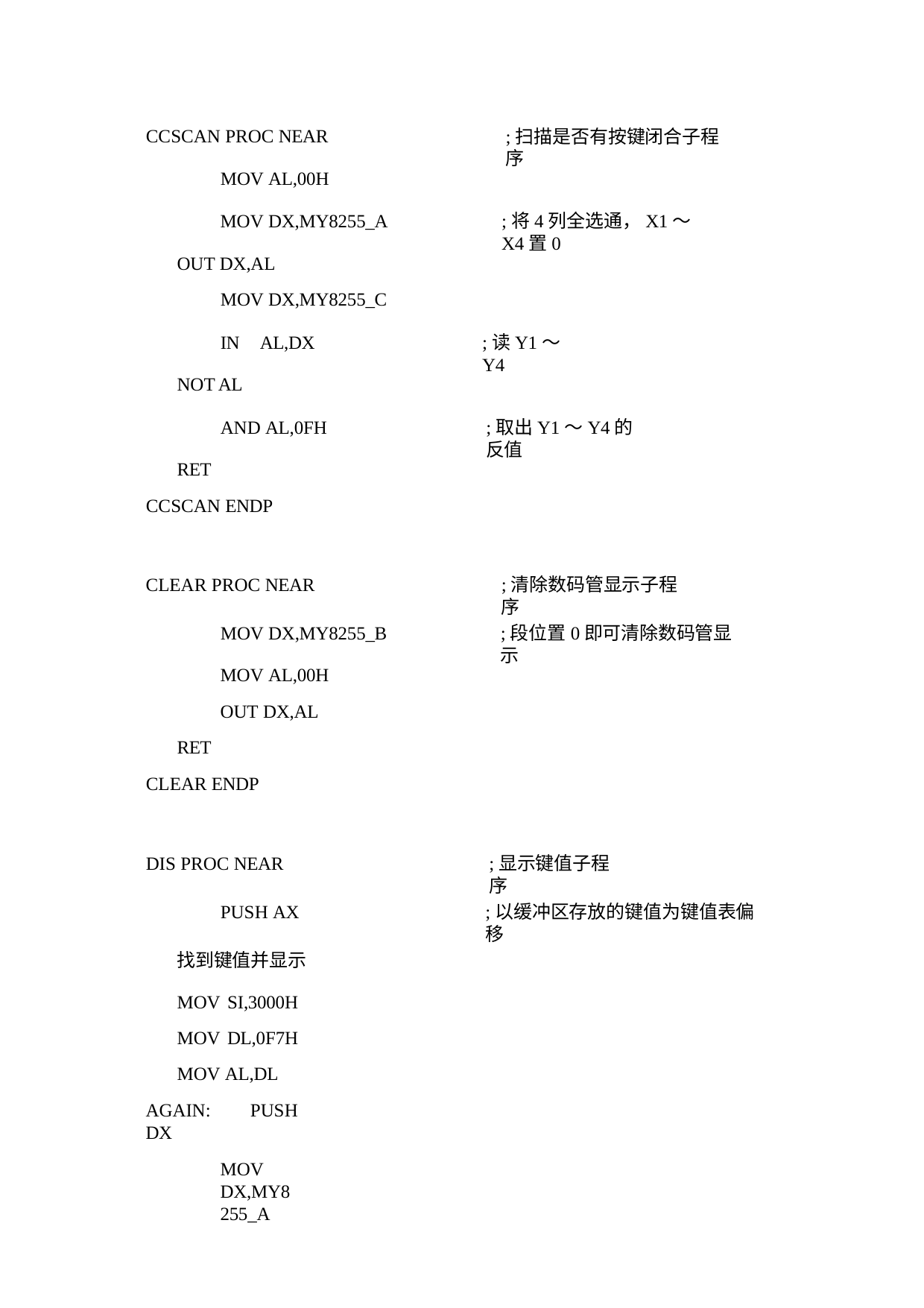

CCSCAN PROC NEAR
;扫描是否有按键闭合子程序
MOV AL,00H
MOV DX,MY8255_A
;将4列全选通，X1～X4置0
OUT DX,AL
MOV DX,MY8255_C
IN	AL,DX
;读Y1～Y4
NOT AL
AND AL,0FH
;取出Y1～Y4的反值
RET
CCSCAN ENDP
CLEAR PROC NEAR
;清除数码管显示子程序
MOV DX,MY8255_B
;段位置0即可清除数码管显示
MOV AL,00H
OUT DX,AL
RET CLEAR ENDP
DIS PROC NEAR
;显示键值子程序
PUSH AX
;以缓冲区存放的键值为键值表偏移
找到键值并显示
MOV SI,3000H MOV DL,0F7H MOV AL,DL
AGAIN:  PUSH DX
MOV DX,MY8255_A